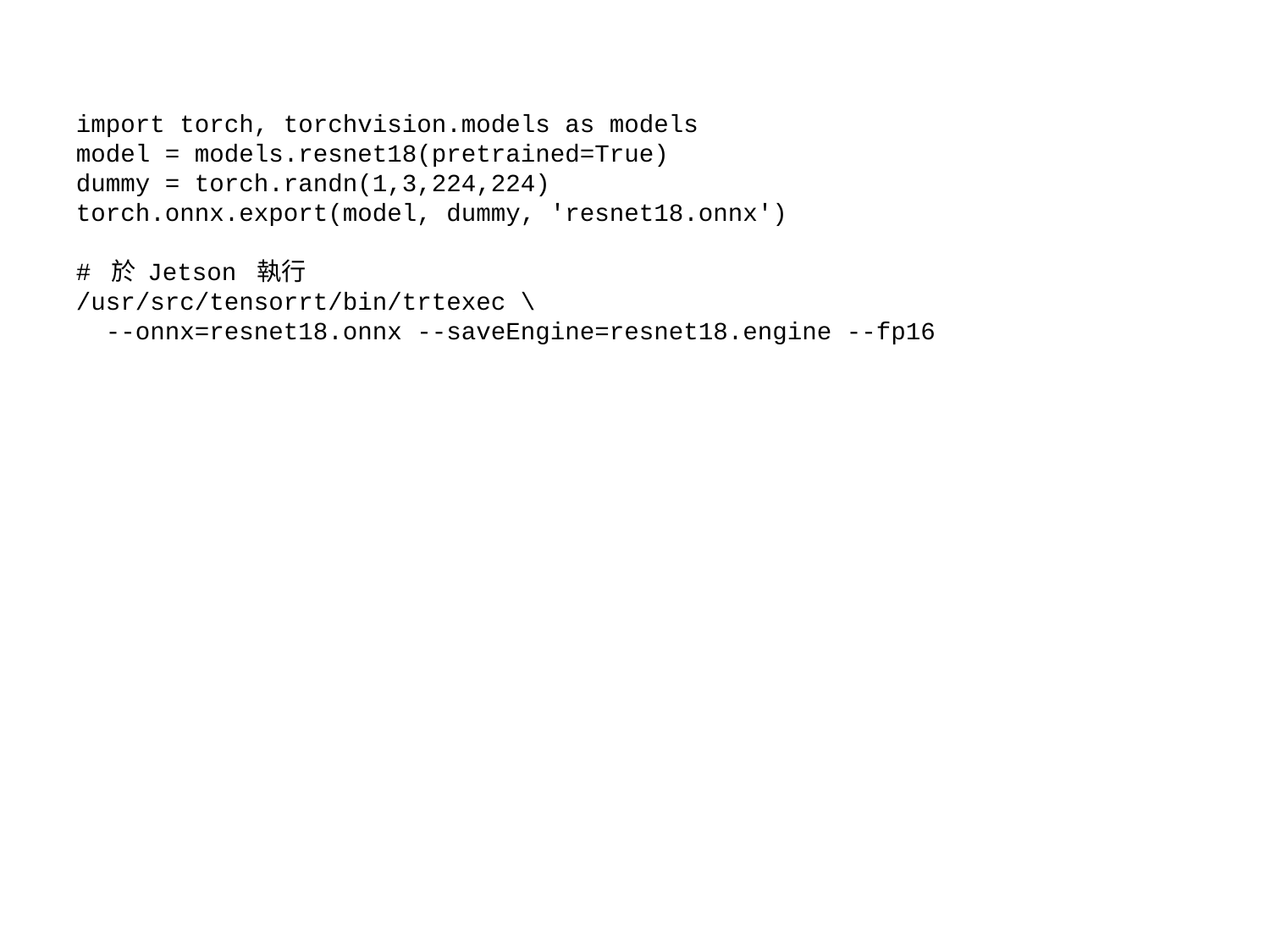

import torch, torchvision.models as models
model = models.resnet18(pretrained=True)
dummy = torch.randn(1,3,224,224)
torch.onnx.export(model, dummy, 'resnet18.onnx')

# 於 Jetson 執行
/usr/src/tensorrt/bin/trtexec \
  --onnx=resnet18.onnx --saveEngine=resnet18.engine --fp16